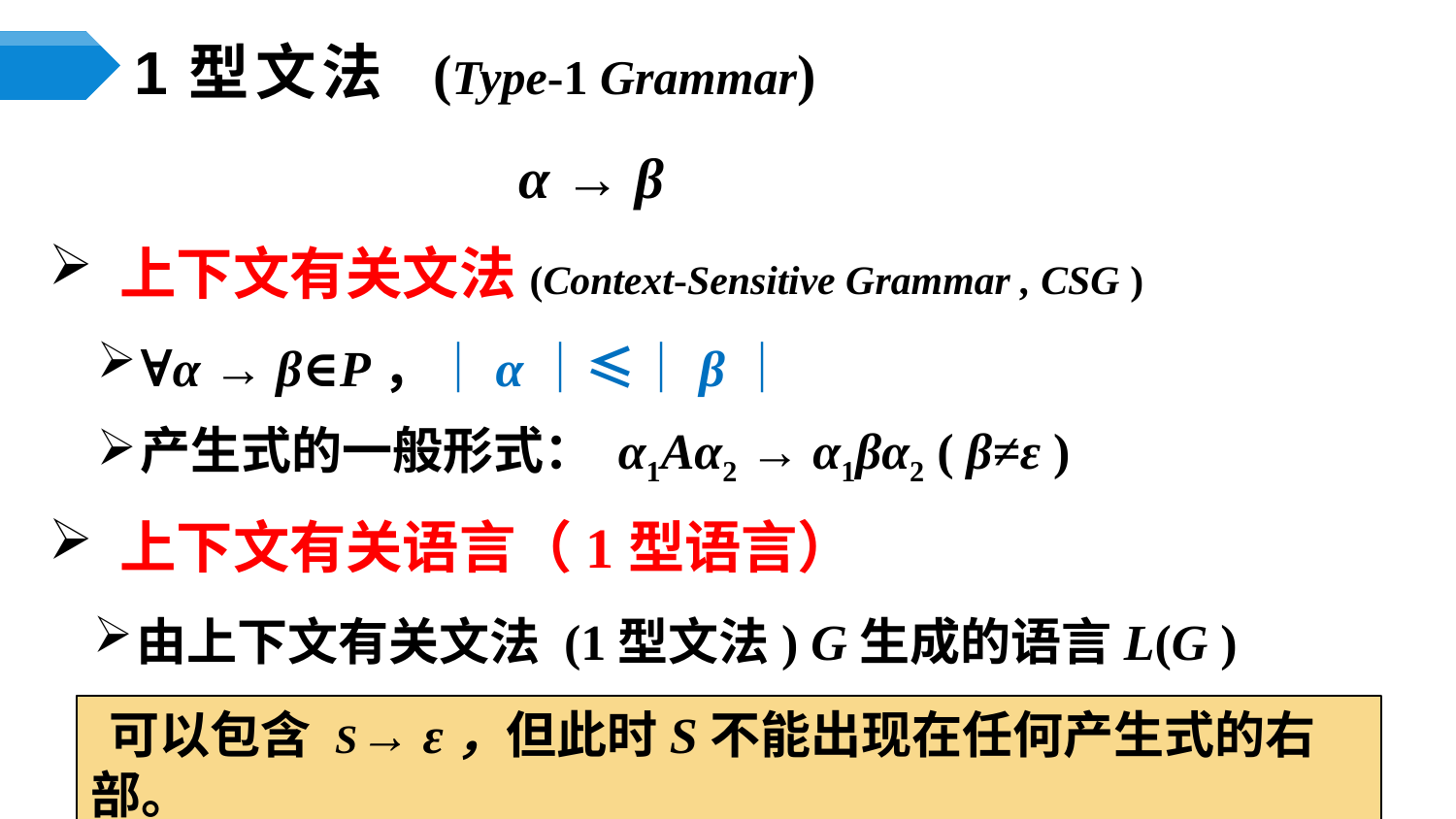

1型文法 (Type-1 Grammar)
			α → β

 上下文有关文法(Context-Sensitive Grammar , CSG )
∀α → β∈P，｜α｜≤｜β｜
产生式的一般形式： α1Aα2 → α1βα2 ( β≠ε )
 上下文有关语言（1型语言）
由上下文有关文法 (1型文法) G生成的语言L(G )

 可以包含 S→ ε，但此时S不能出现在任何产生式的右部。